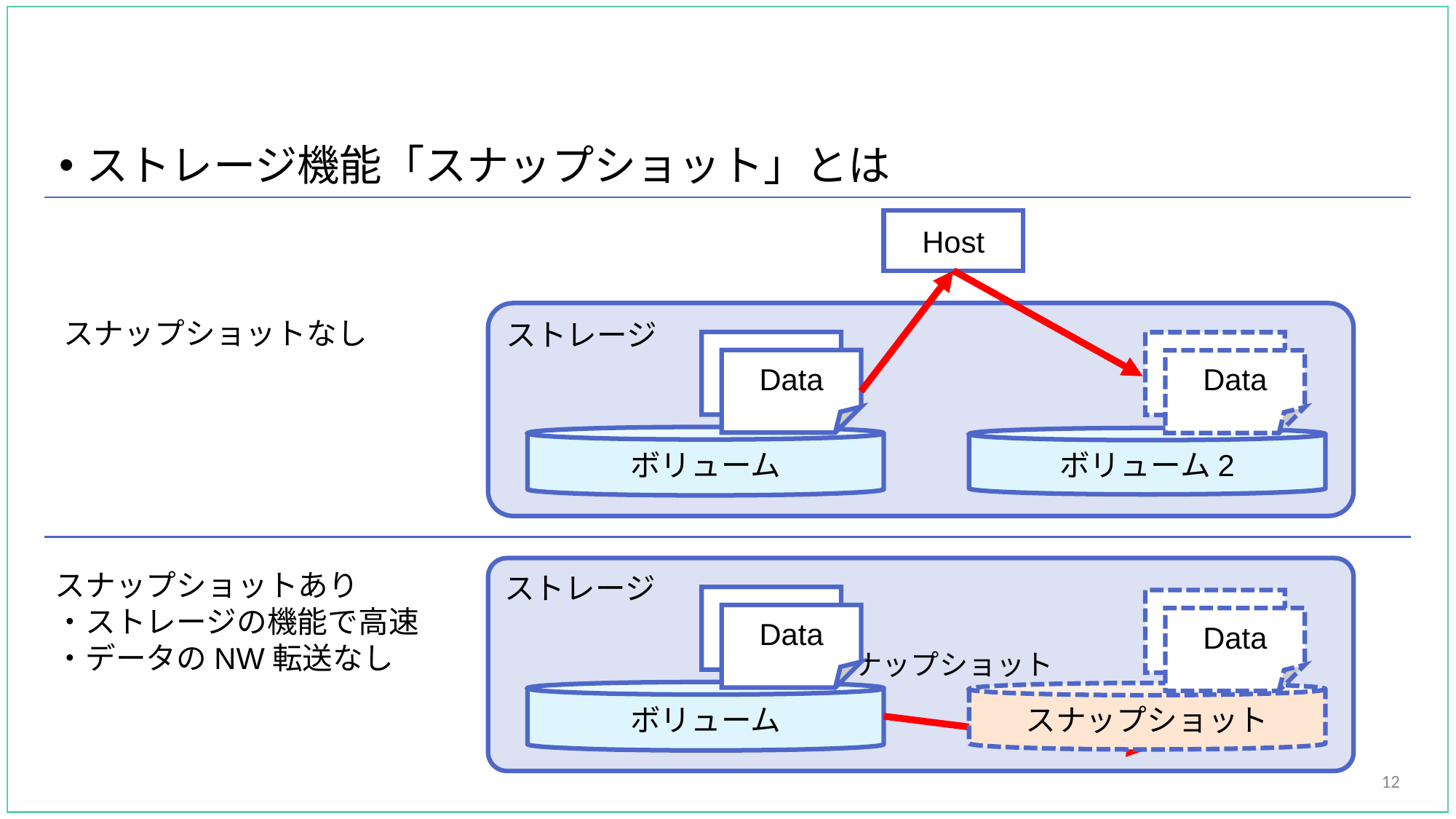

#
ストレージ機能「スナップショット」とは

Host
ストレージ
スナップショットなし

Data
Data
ボリューム
ボリューム2
ストレージ
スナップショットあり
・ストレージの機能で高速
・データのNW転送なし

Data
Data
スナップショット
ボリューム
スナップショット
12